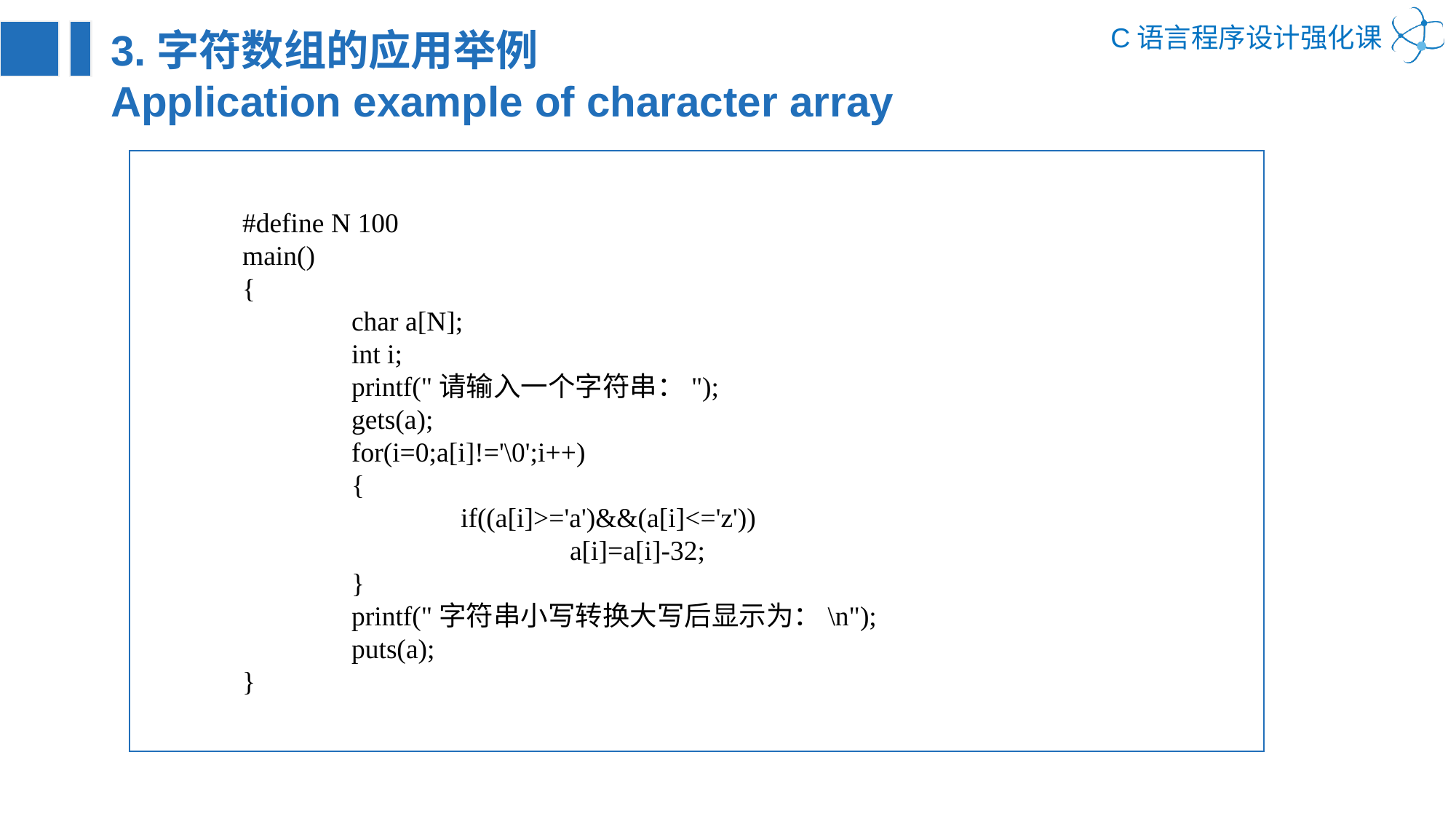

3.字符数组的应用举例
Application example of character array

#define N 100
main()
{
	char a[N];
	int i;
	printf("请输入一个字符串：");
	gets(a);
	for(i=0;a[i]!='\0';i++)
	{
		if((a[i]>='a')&&(a[i]<='z'))
			a[i]=a[i]-32;
	}
	printf("字符串小写转换大写后显示为：\n");
	puts(a);
}